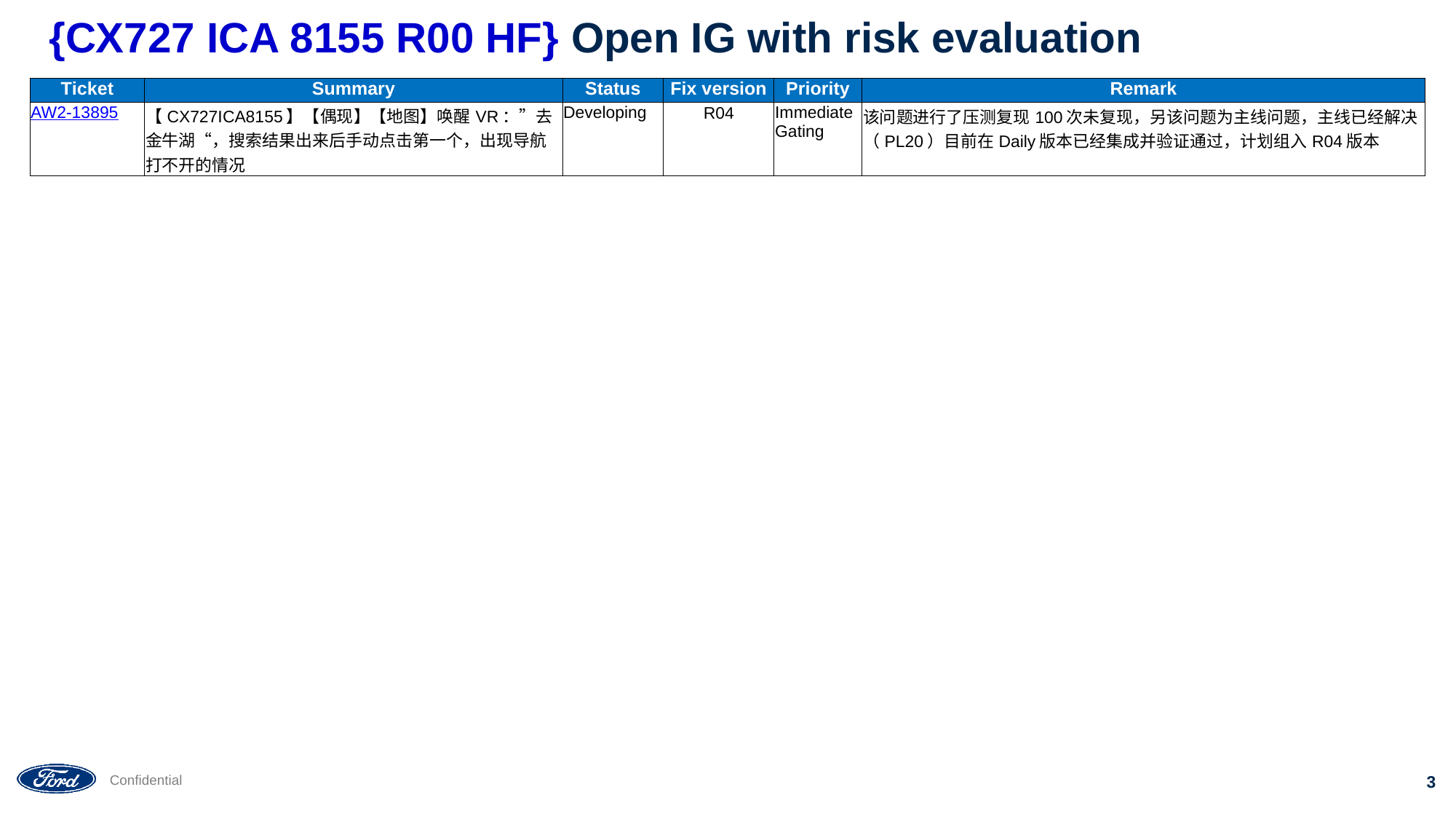

# {CX727 ICA 8155 R00 HF} Open IG with risk evaluation
| Ticket | Summary | Status | Fix version | Priority | Remark |
| --- | --- | --- | --- | --- | --- |
| AW2-13895 | 【CX727ICA8155】【偶现】【地图】唤醒VR：”去金牛湖“，搜索结果出来后手动点击第一个，出现导航打不开的情况 | Developing | R04 | Immediate Gating | 该问题进行了压测复现100次未复现，另该问题为主线问题，主线已经解决（PL20）目前在Daily版本已经集成并验证通过，计划组入R04版本 |